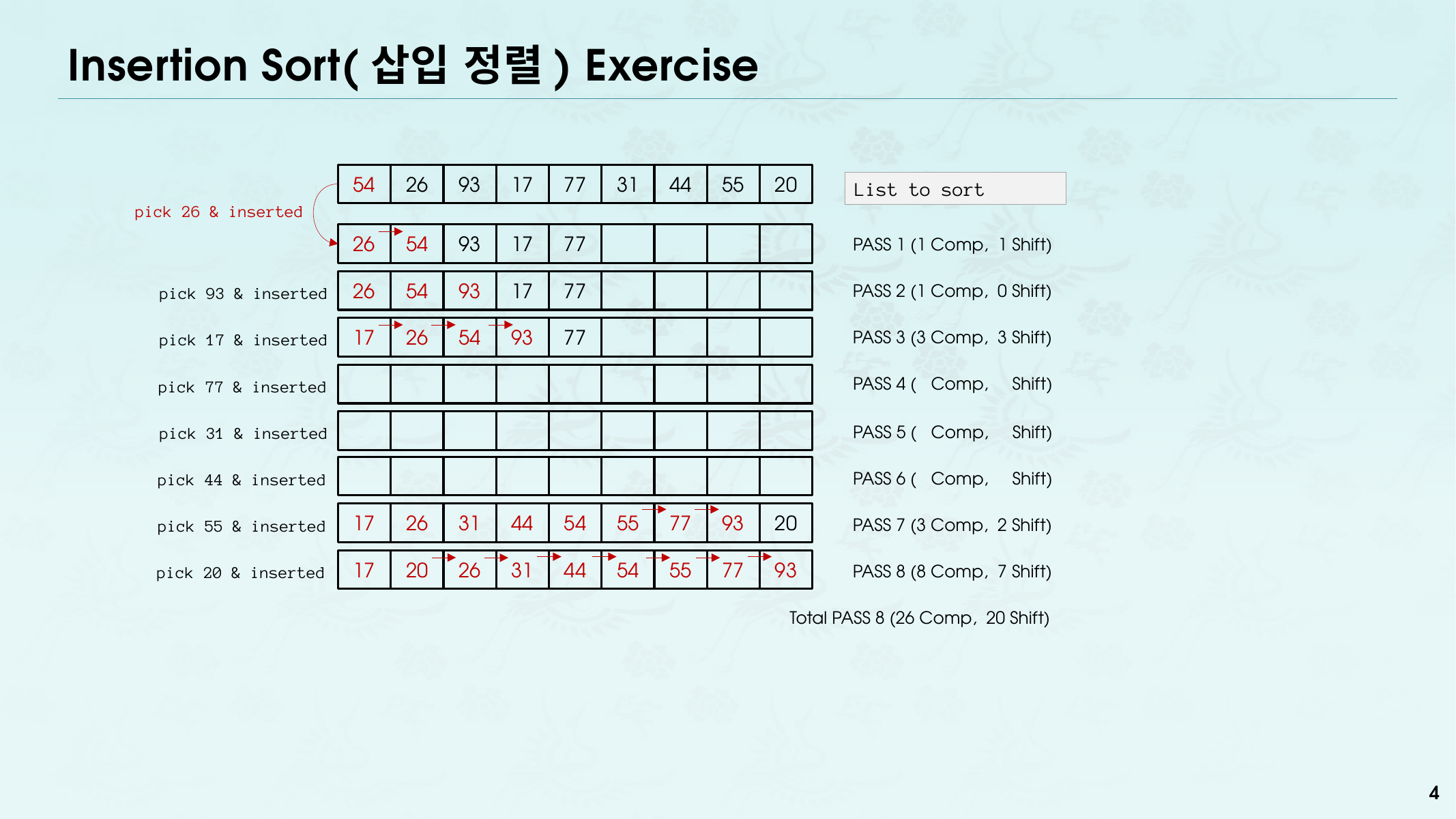

# Insertion Sort(삽입 정렬) Exercise
54
26
93
17
77
31
44
55
20
List to sort
pick 26 & inserted
26
54
93
17
77

PASS 1 (1 Comp,  1 Shift)
26
54
93
17
77

PASS 2 (1 Comp,  0 Shift)
pick 93 & inserted
17
26
54
93
77

PASS 3 (3 Comp,  3 Shift)

pick 17 & inserted

PASS 4 (   Comp,     Shift)
pick 77 & inserted

PASS 5 (   Comp,     Shift)
pick 31 & inserted

PASS 6 (   Comp,     Shift)
pick 44 & inserted
17
26
31
44
54
55
77
93
20
PASS 7 (3 Comp,  2 Shift)
pick 55 & inserted
17
20
26
31
44
54
55
77
93
PASS 8 (8 Comp,  7 Shift)
pick 20 & inserted
Total PASS 8 (26 Comp,  20 Shift)
4